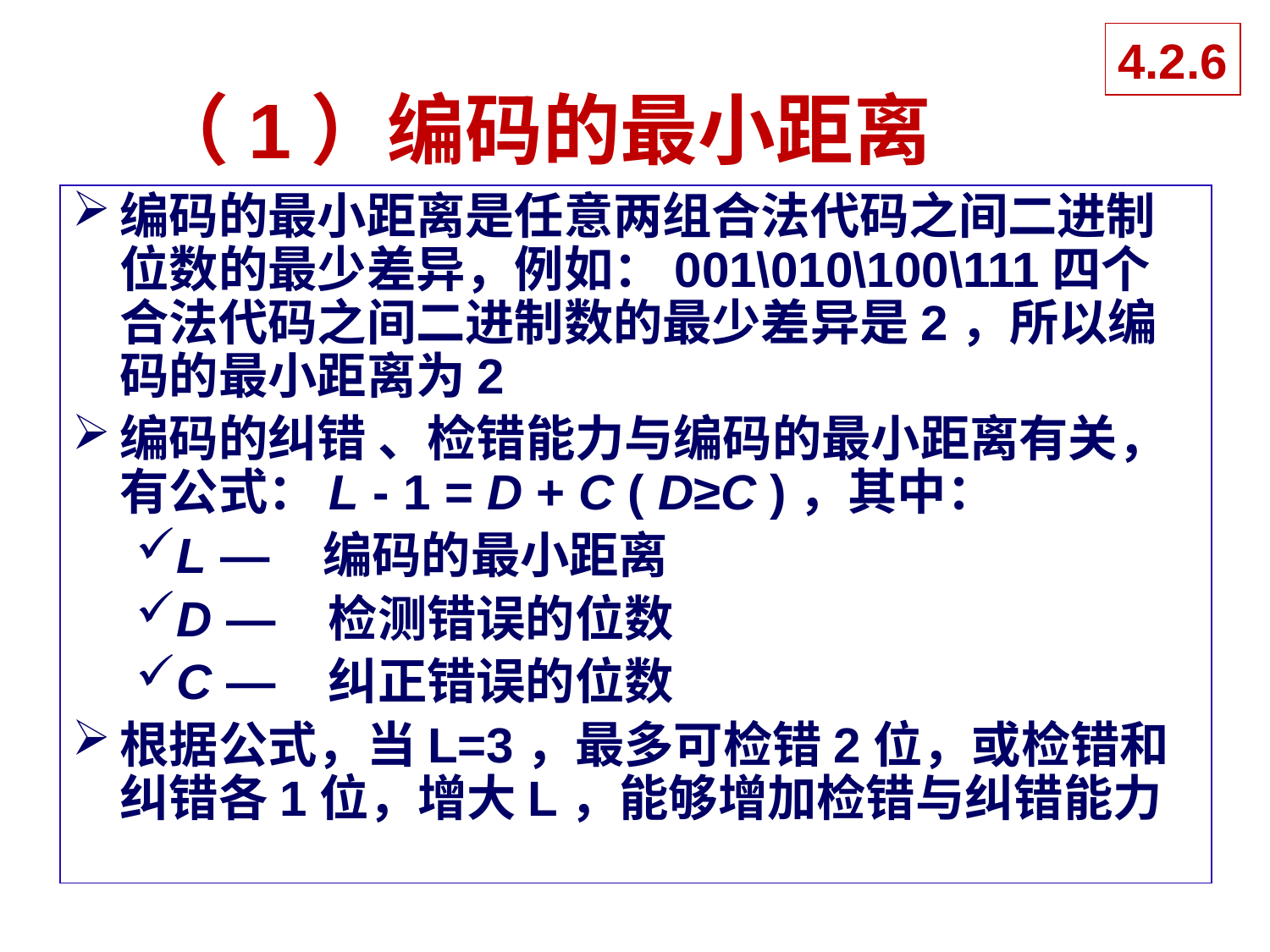

4.2.6
# （1）编码的最小距离
编码的最小距离是任意两组合法代码之间二进制位数的最少差异，例如：001\010\100\111四个合法代码之间二进制数的最少差异是2，所以编码的最小距离为2
编码的纠错 、检错能力与编码的最小距离有关，有公式：L - 1 = D + C ( D≥C )，其中：
L —   编码的最小距离
D —   检测错误的位数
C —   纠正错误的位数
根据公式，当L=3，最多可检错2位，或检错和纠错各1位，增大L，能够增加检错与纠错能力